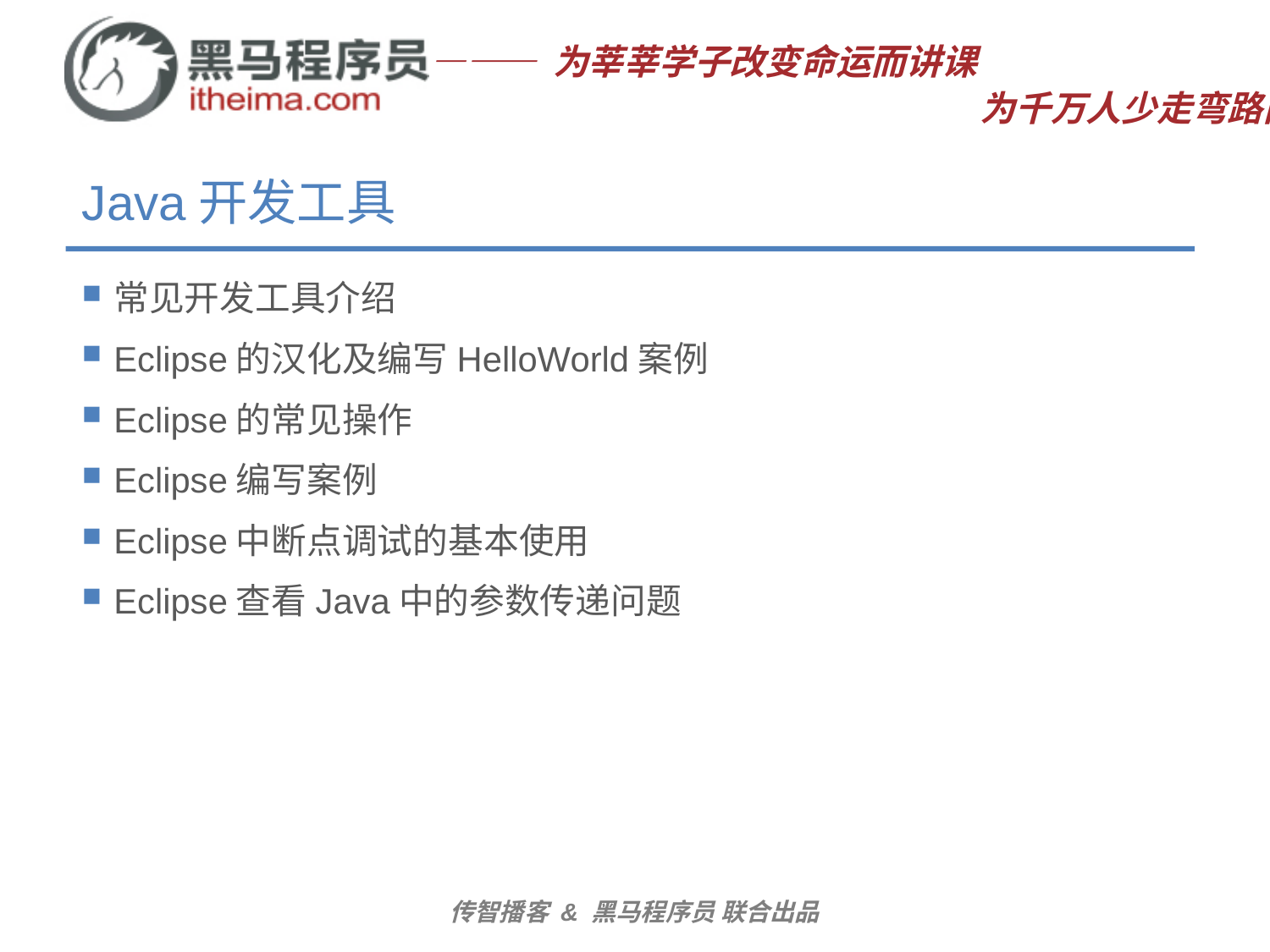

# Java开发工具
常见开发工具介绍
Eclipse的汉化及编写HelloWorld案例
Eclipse的常见操作
Eclipse编写案例
Eclipse中断点调试的基本使用
Eclipse查看Java中的参数传递问题